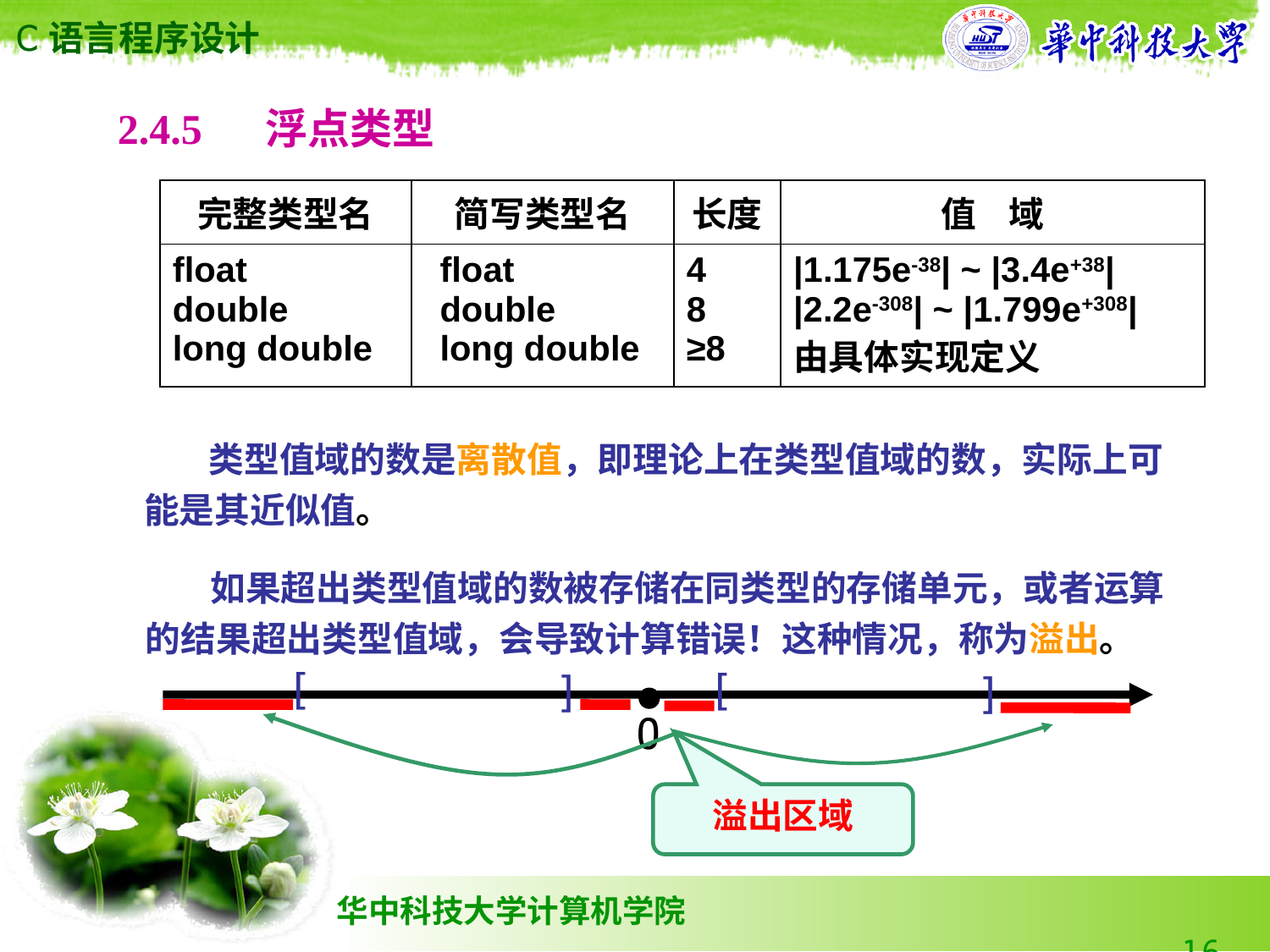

2.4.5 　浮点类型
| 完整类型名 | 简写类型名 | 长度 | 值 域 |
| --- | --- | --- | --- |
| float double long double | float double long double | 4 8 ≥8 | |1.175e-38| ~ |3.4e+38| |2.2e-308| ~ |1.799e+308| 由具体实现定义 |
       类型值域的数是离散值，即理论上在类型值域的数，实际上可能是其近似值。
       如果超出类型值域的数被存储在同类型的存储单元，或者运算的结果超出类型值域，会导致计算错误！这种情况，称为溢出。
[
[
]
]

0

溢出区域
16